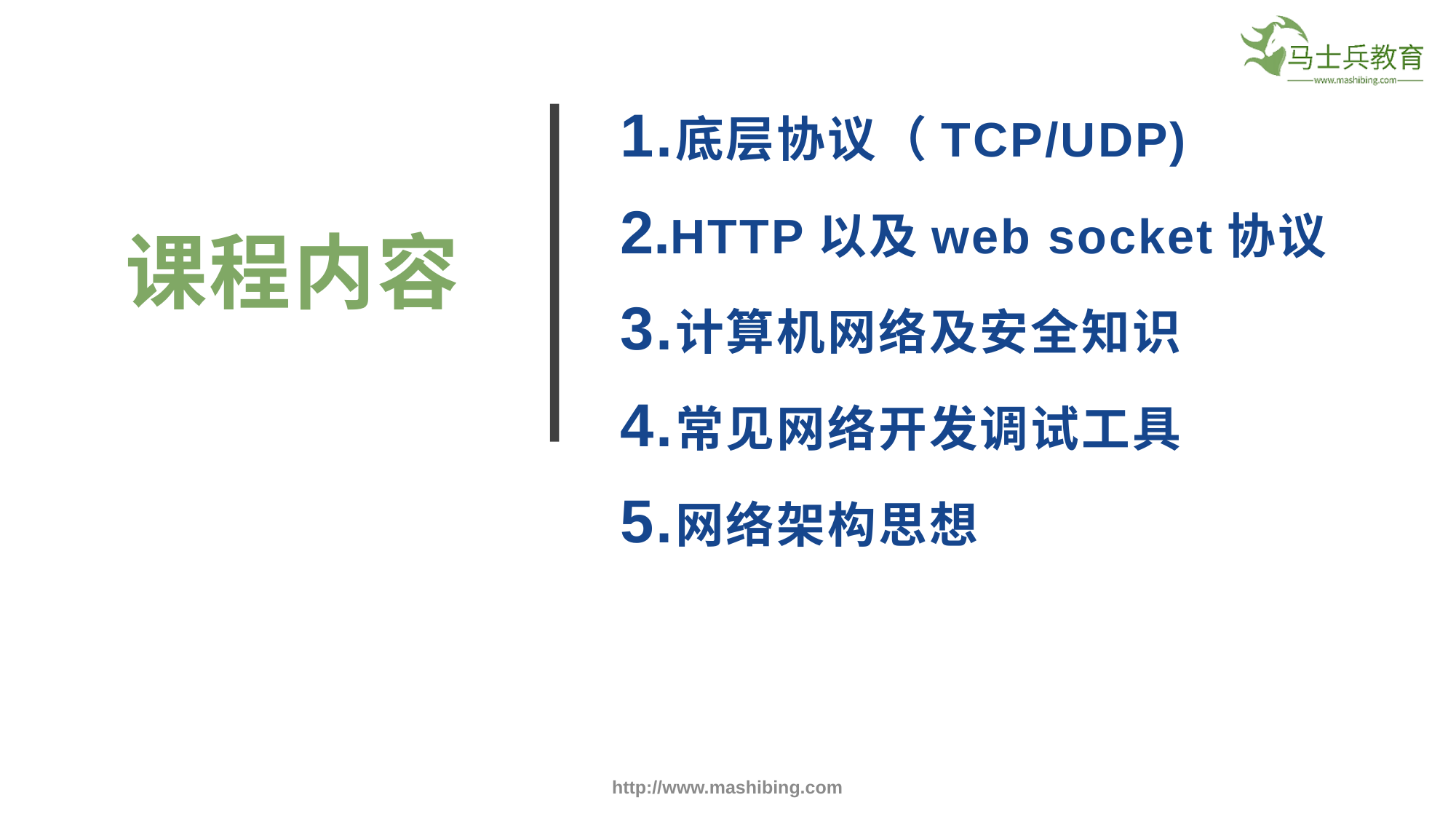

底层协议（TCP/UDP)
HTTP以及web socket协议
计算机网络及安全知识
常见网络开发调试工具
网络架构思想
课程内容